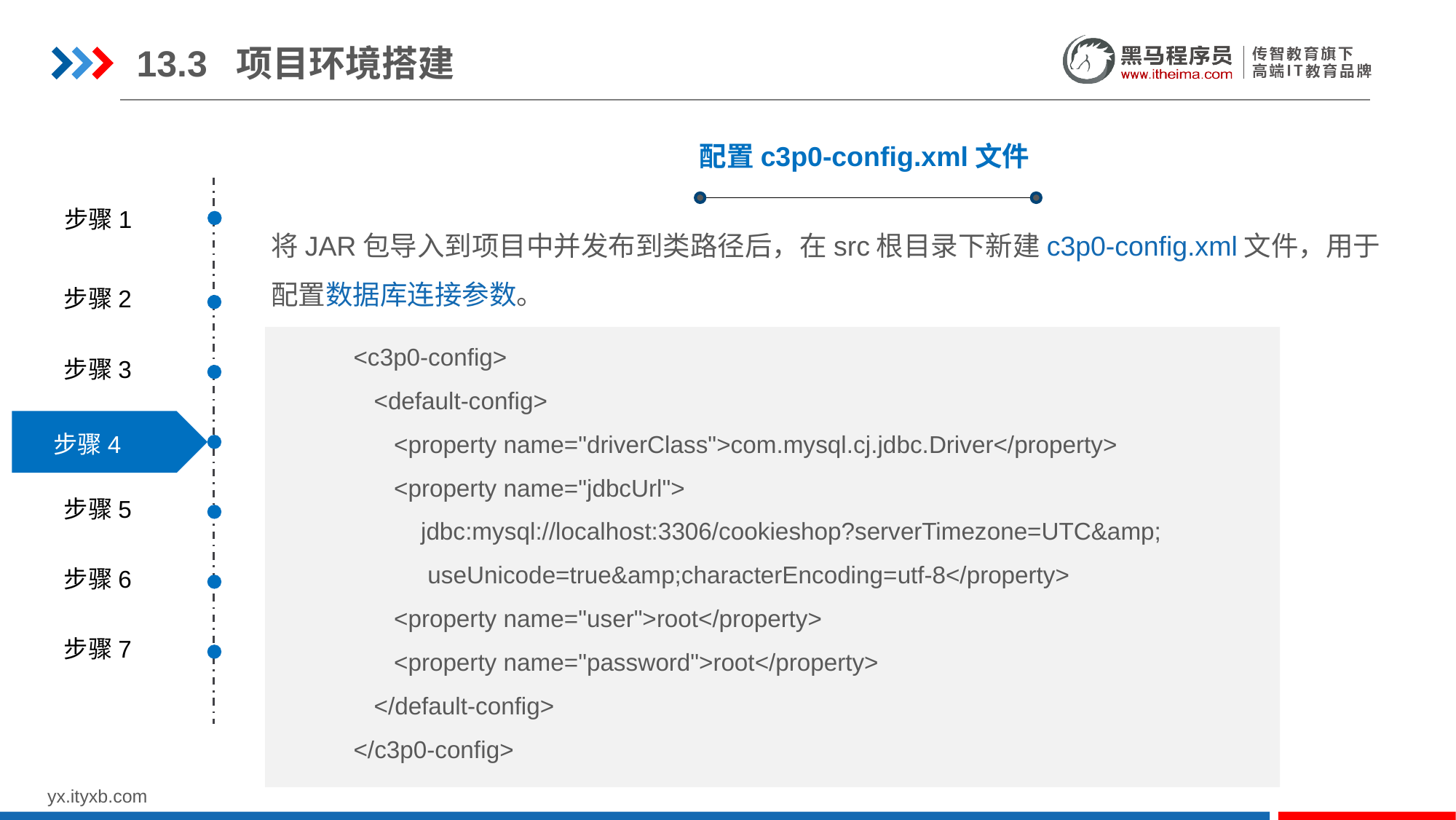

13.3  项目环境搭建
配置c3p0-config.xml文件

步骤1

将JAR包导入到项目中并发布到类路径后，在src根目录下新建c3p0-config.xml文件，用于配置数据库连接参数。
步骤2

<c3p0-config>
   <default-config>
      <property name="driverClass">com.mysql.cj.jdbc.Driver</property>
      <property name="jdbcUrl">
          jdbc:mysql://localhost:3306/cookieshop?serverTimezone=UTC&amp;
           useUnicode=true&amp;characterEncoding=utf-8</property>
      <property name="user">root</property>
      <property name="password">root</property>
   </default-config>
</c3p0-config>

步骤3

步骤4

步骤5

步骤6

步骤7